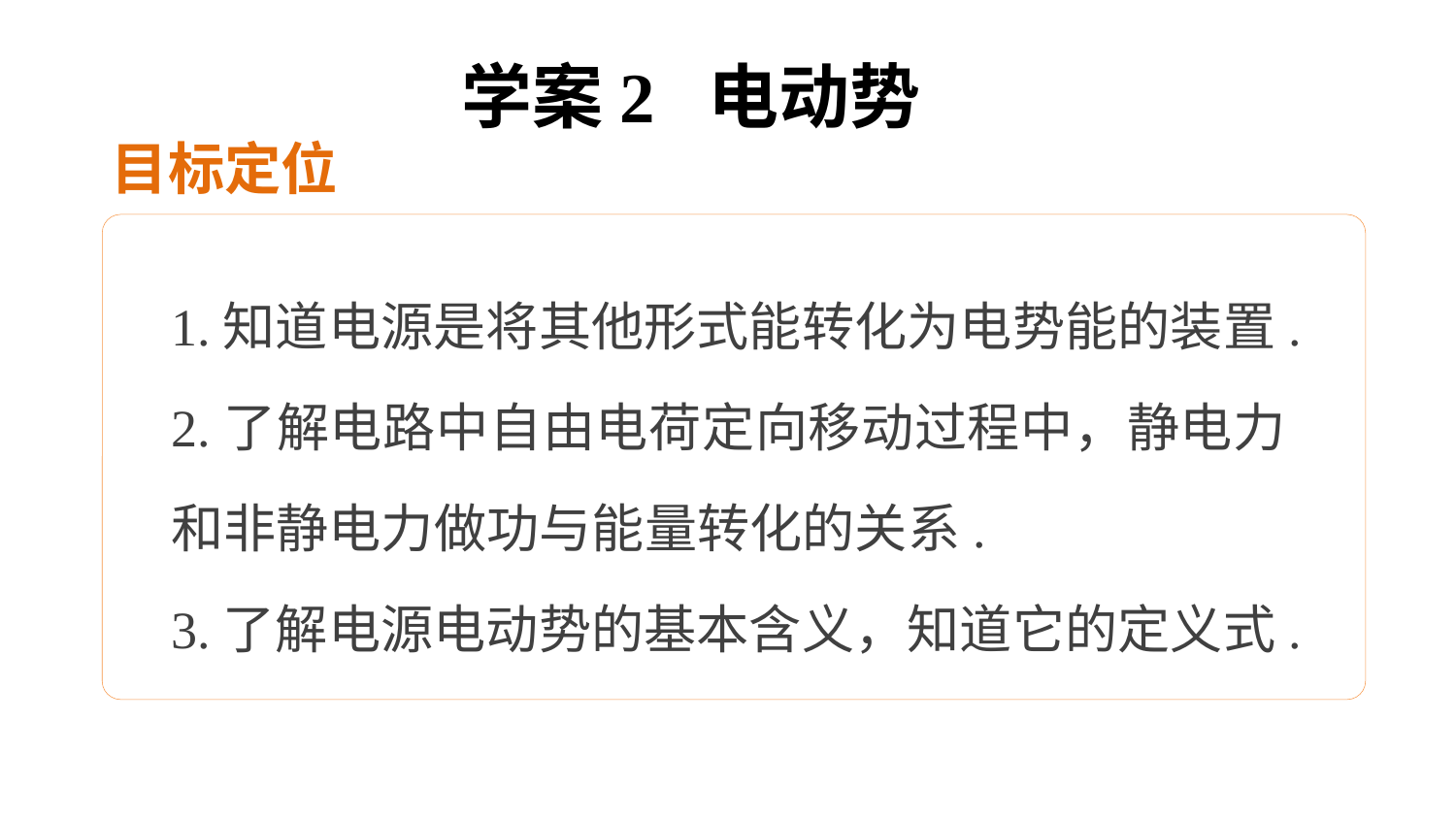

学案2  电动势

目标定位

1.知道电源是将其他形式能转化为电势能的装置.
2.了解电路中自由电荷定向移动过程中，静电力和非静电力做功与能量转化的关系.
3.了解电源电动势的基本含义，知道它的定义式.